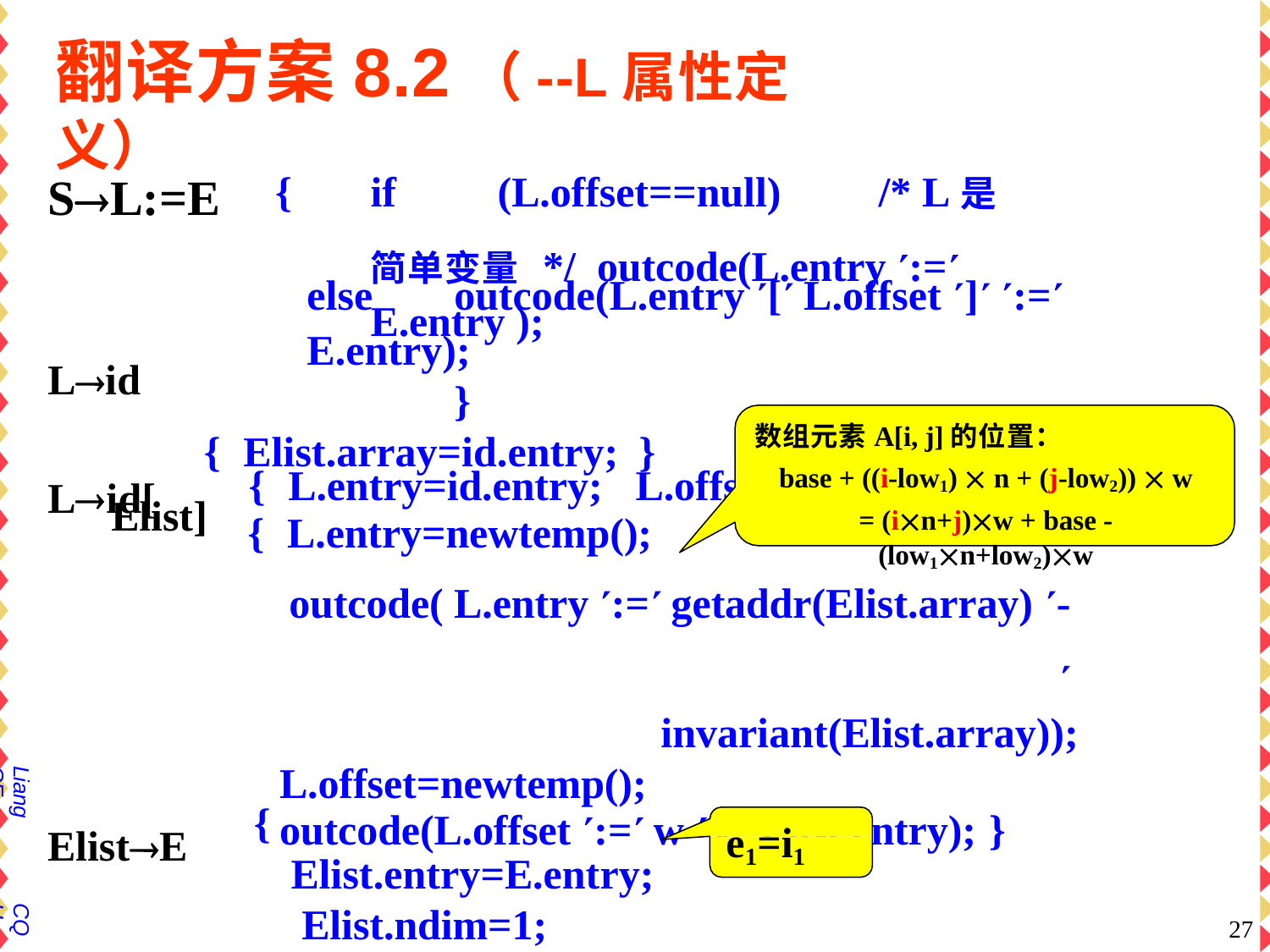

# 翻译方案8.2（--L属性定义）
S→L:=E
{	if	(L.offset==null)	/* L是简单变量 */  outcode(L.entry ′:=′ E.entry );
else	outcode(L.entry ′[′ L.offset ′]′ ′:=′ E.entry);	}
{	L.entry=id.entry;	L.offset=null;	}
L→id
L→id[

数组元素A[i, j]的位置：
base + ((i-low1) × n + (j-low2)) × w
= (i×n+j)×w + base - (low1×n+low2)×w
{	Elist.array=id.entry;	}
Elist]
{	L.entry=newtemp();
outcode( L.entry ′:=′ getaddr(Elist.array) ′-′
invariant(Elist.array));
L.offset=newtemp();
outcode(L.offset ′:=′ w ′×′ Elist.entry);	}
Liang GE
{		Elist.entry=E.entry;  Elist.ndim=1;	}
Elist→E

e1=i1
CQU
27